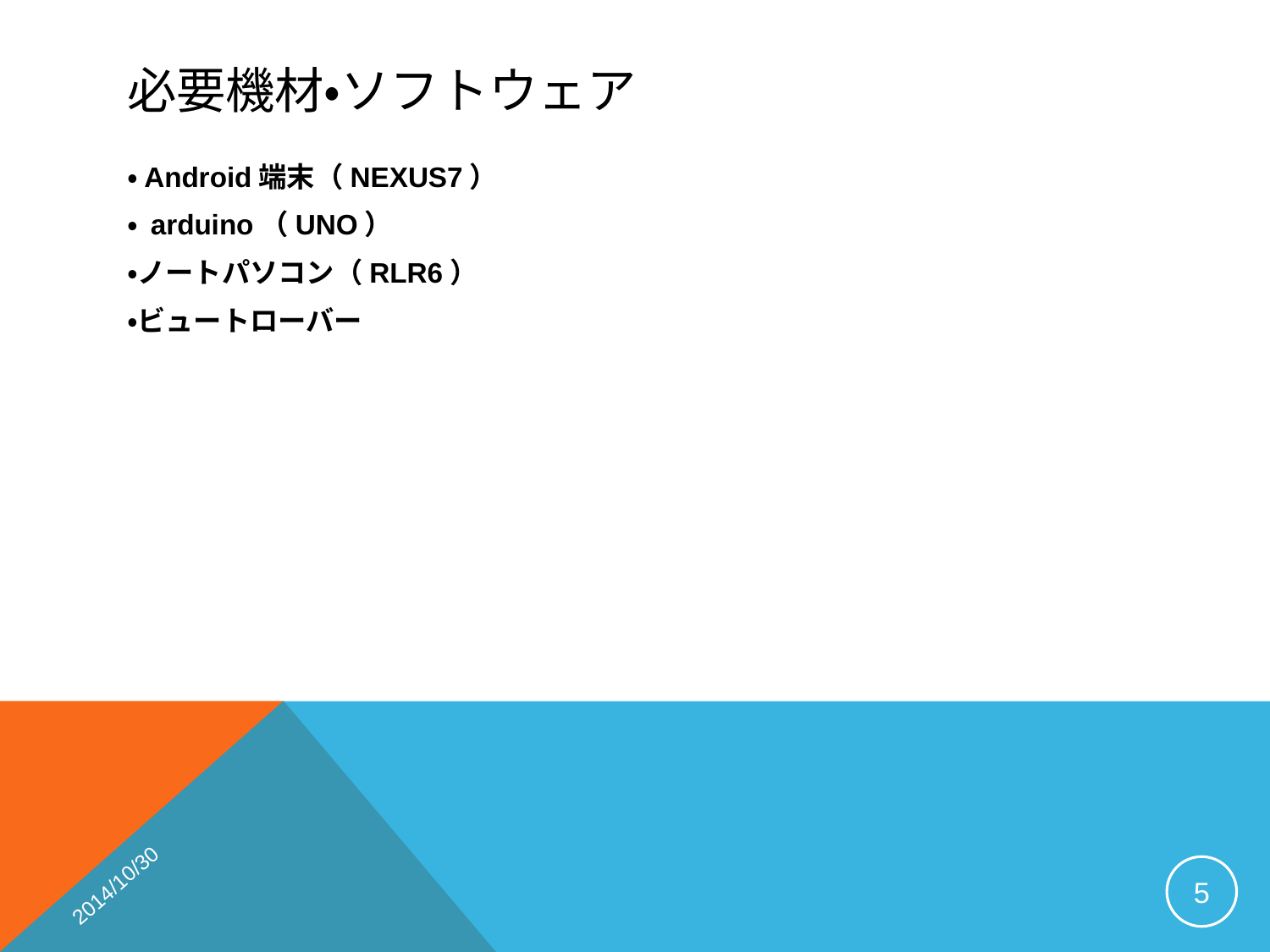

# 必要機材・ソフトウェア
・Android端末（NEXUS7）
・ arduino（UNO）
・ノートパソコン（RLR6）
・ビュートローバー
2014/10/30
5